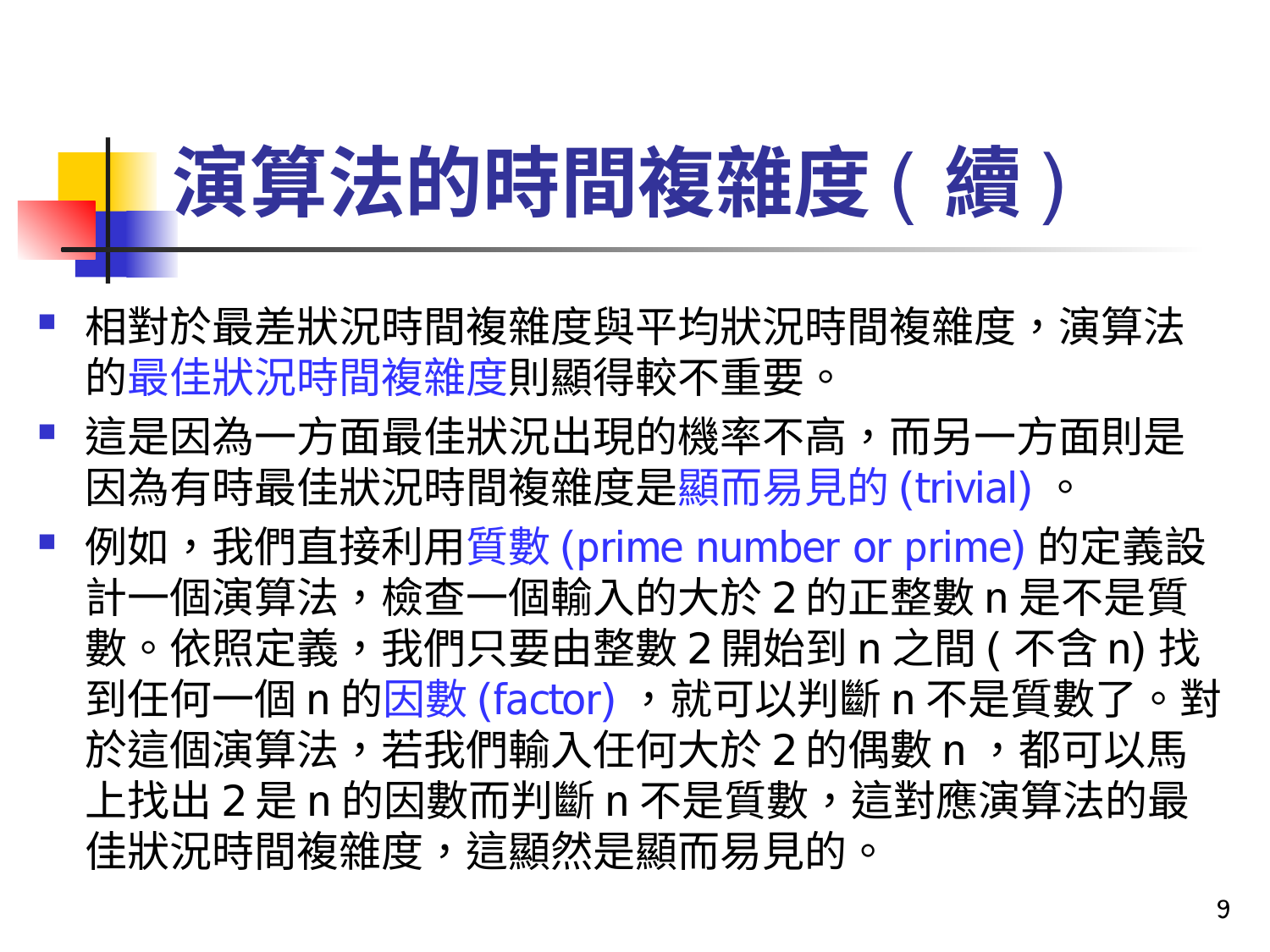

# 演算法的時間複雜度(續)
相對於最差狀況時間複雜度與平均狀況時間複雜度，演算法的最佳狀況時間複雜度則顯得較不重要。
這是因為一方面最佳狀況出現的機率不高，而另一方面則是因為有時最佳狀況時間複雜度是顯而易見的(trivial)。
例如，我們直接利用質數(prime number or prime)的定義設計一個演算法，檢查一個輸入的大於2的正整數n是不是質數。依照定義，我們只要由整數2開始到n之間(不含n)找到任何一個n的因數(factor)，就可以判斷n不是質數了。對於這個演算法，若我們輸入任何大於2的偶數n，都可以馬上找出2是n的因數而判斷n不是質數，這對應演算法的最佳狀況時間複雜度，這顯然是顯而易見的。
9